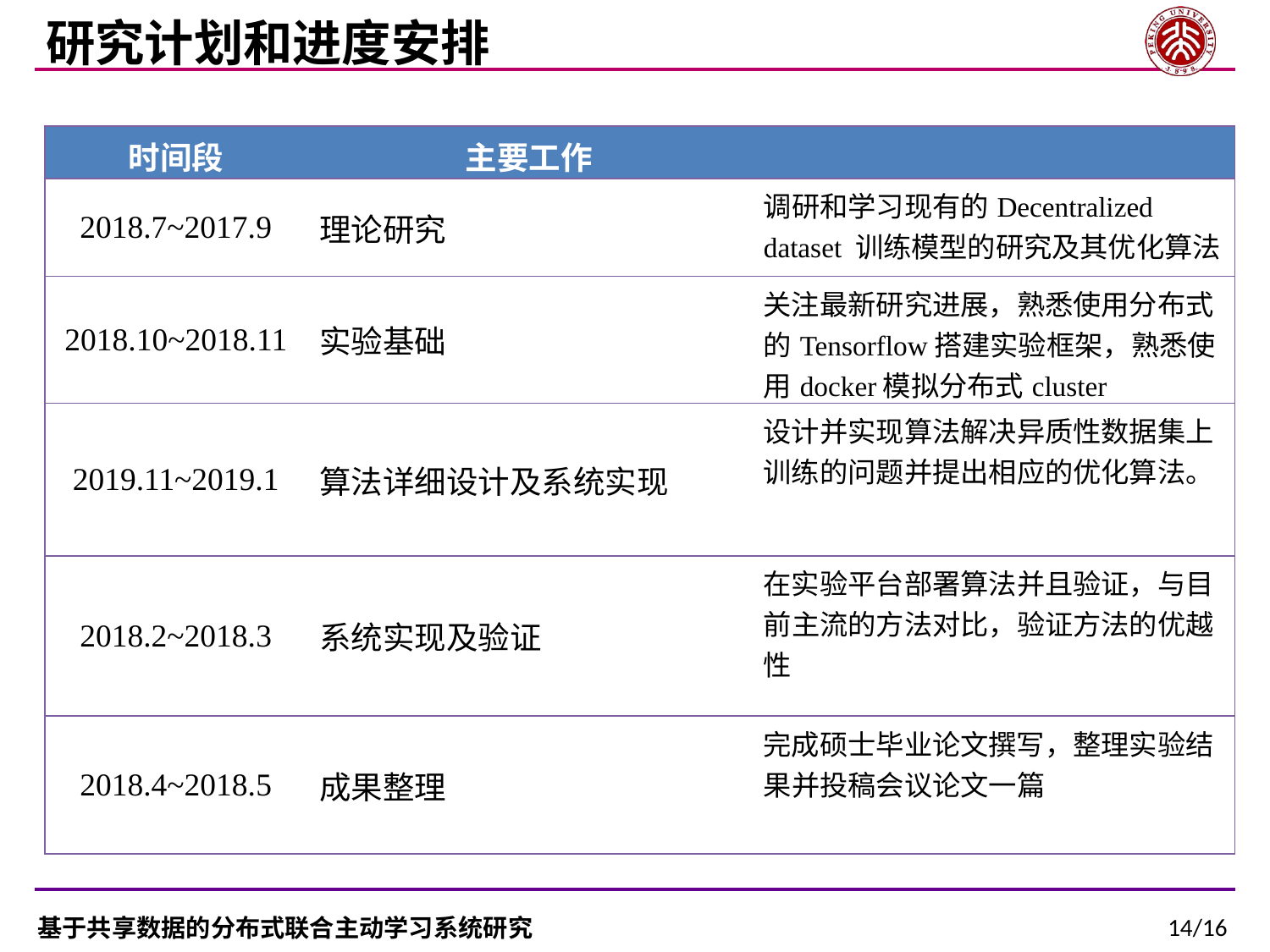

研究计划和进度安排
| 时间段 | 主要工作 |  |
| --- | --- | --- |
| 2018.7~2017.9 | 理论研究 | 调研和学习现有的Decentralized dataset 训练模型的研究及其优化算法 |
| 2018.10~2018.11 | 实验基础 | 关注最新研究进展，熟悉使用分布式的Tensorflow搭建实验框架，熟悉使用docker模拟分布式cluster |
| 2019.11~2019.1 | 算法详细设计及系统实现 | 设计并实现算法解决异质性数据集上训练的问题并提出相应的优化算法。 |
| 2018.2~2018.3 | 系统实现及验证 | 在实验平台部署算法并且验证，与目前主流的方法对比，验证方法的优越性 |
| 2018.4~2018.5 | 成果整理 | 完成硕士毕业论文撰写，整理实验结果并投稿会议论文一篇 |
| --- | --- | --- |
14/16
基于共享数据的分布式联合主动学习系统研究